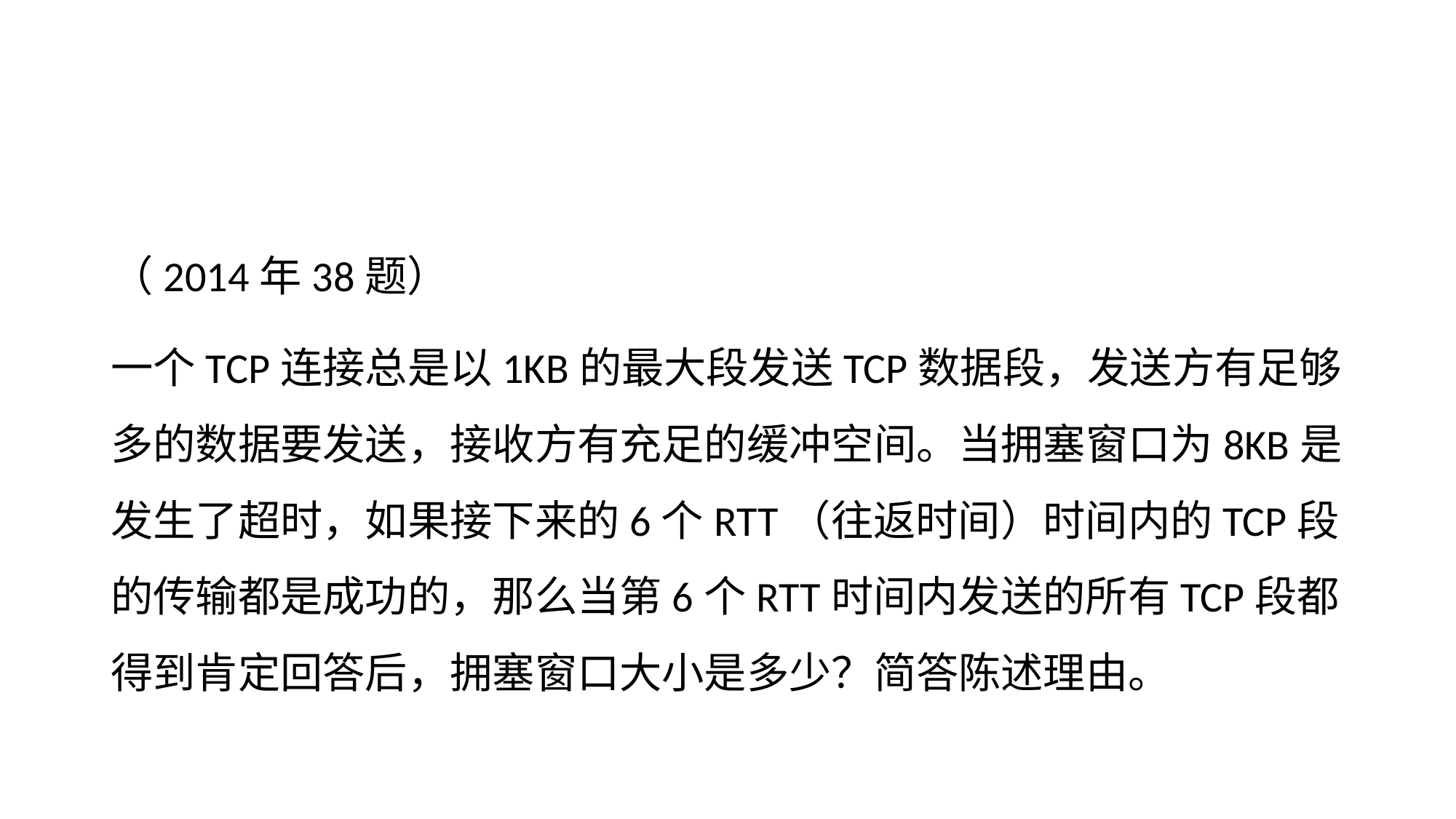

#
（2014年38题）
一个TCP连接总是以1KB的最大段发送TCP数据段，发送方有足够多的数据要发送，接收方有充足的缓冲空间。当拥塞窗口为8KB是发生了超时，如果接下来的6个RTT（往返时间）时间内的TCP段的传输都是成功的，那么当第6个RTT时间内发送的所有TCP段都得到肯定回答后，拥塞窗口大小是多少？简答陈述理由。